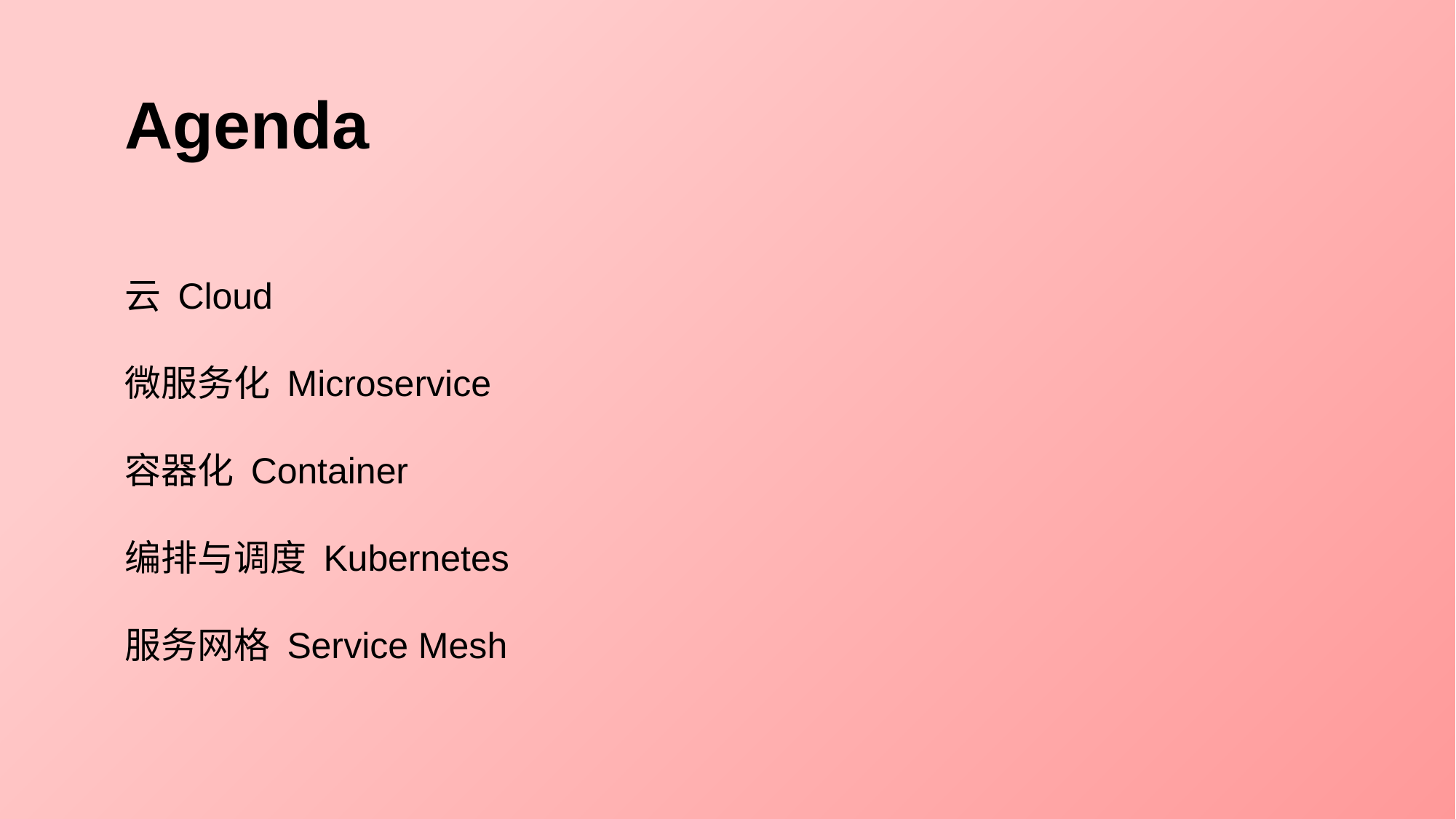

Agenda
云 Cloud
微服务化 Microservice
容器化 Container
编排与调度 Kubernetes
服务网格 Service Mesh